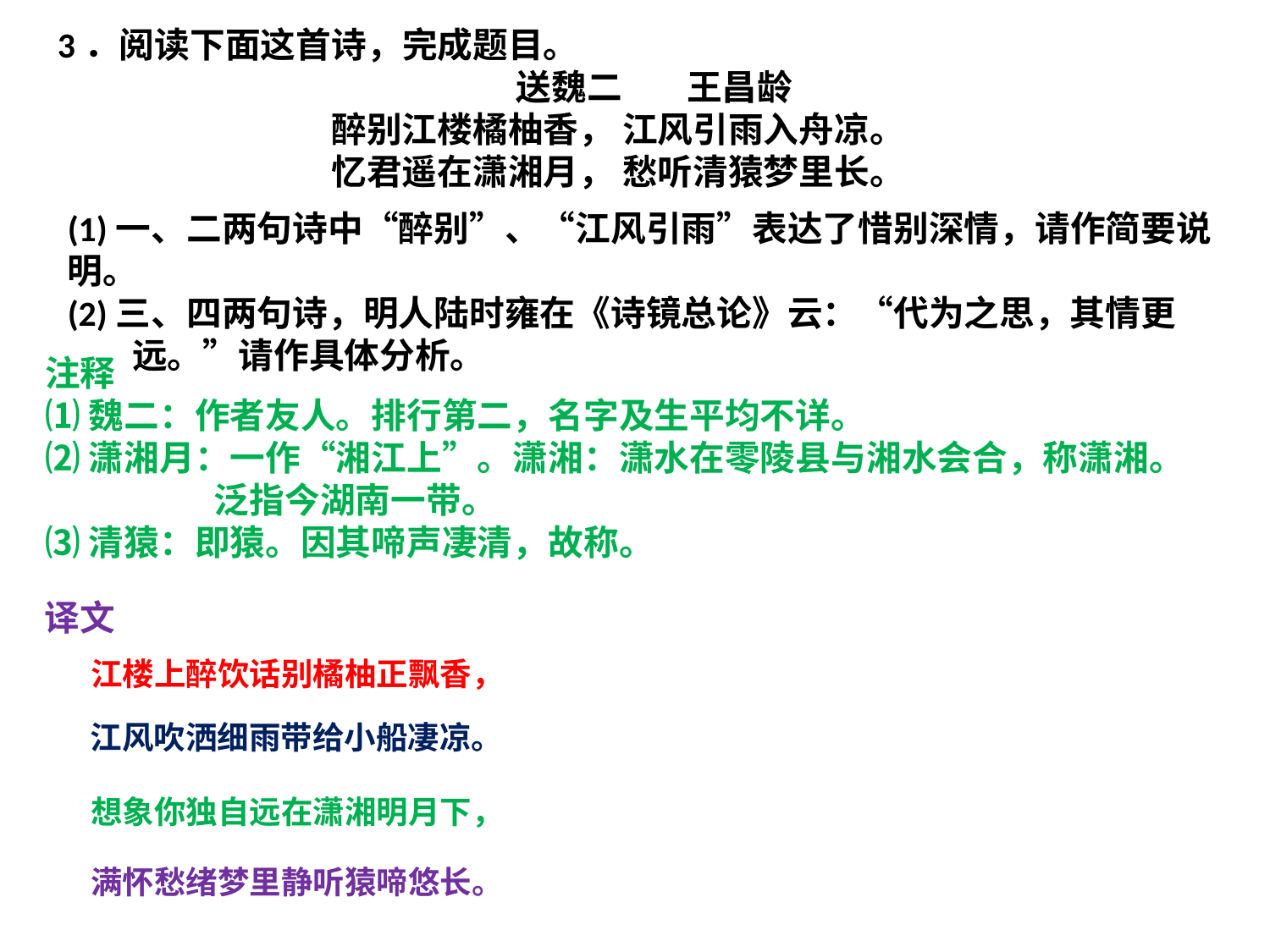

3．阅读下面这首诗，完成题目。
                                                        送魏二        王昌龄
                                 醉别江楼橘柚香， 江风引雨入舟凉。
                                 忆君遥在潇湘月， 愁听清猿梦里长。
(1)一、二两句诗中“醉别”、“江风引雨”表达了惜别深情，请作简要说明。
(2)三、四两句诗，明人陆时雍在《诗镜总论》云：“代为之思，其情更
       远。”请作具体分析。
注释
⑴魏二：作者友人。排行第二，名字及生平均不详。
⑵潇湘月：一作“湘江上”。潇湘：潇水在零陵县与湘水会合，称潇湘。
                    泛指今湖南一带。
⑶清猿：即猿。因其啼声凄清，故称。
译文
江楼上醉饮话别橘柚正飘香，
江风吹洒细雨带给小船凄凉。
想象你独自远在潇湘明月下，
满怀愁绪梦里静听猿啼悠长。